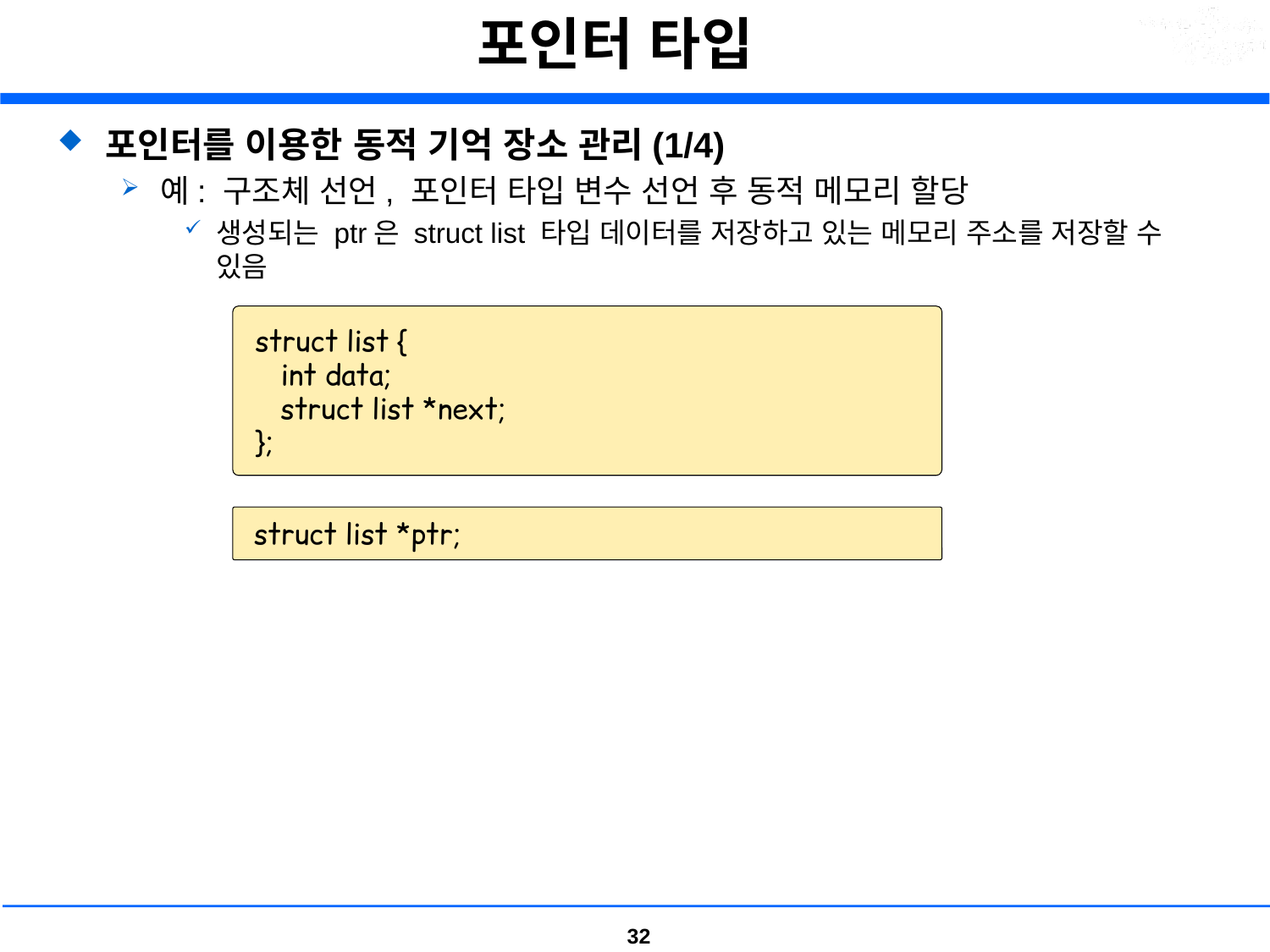

# 포인터 타입
포인터를 이용한 동적 기억 장소 관리(1/4)
예: 구조체 선언, 포인터 타입 변수 선언 후 동적 메모리 할당
생성되는 ptr은 struct list 타입 데이터를 저장하고 있는 메모리 주소를 저장할 수 있음

 struct list {
    int data;
    struct list *next;
 };
 struct list *ptr;